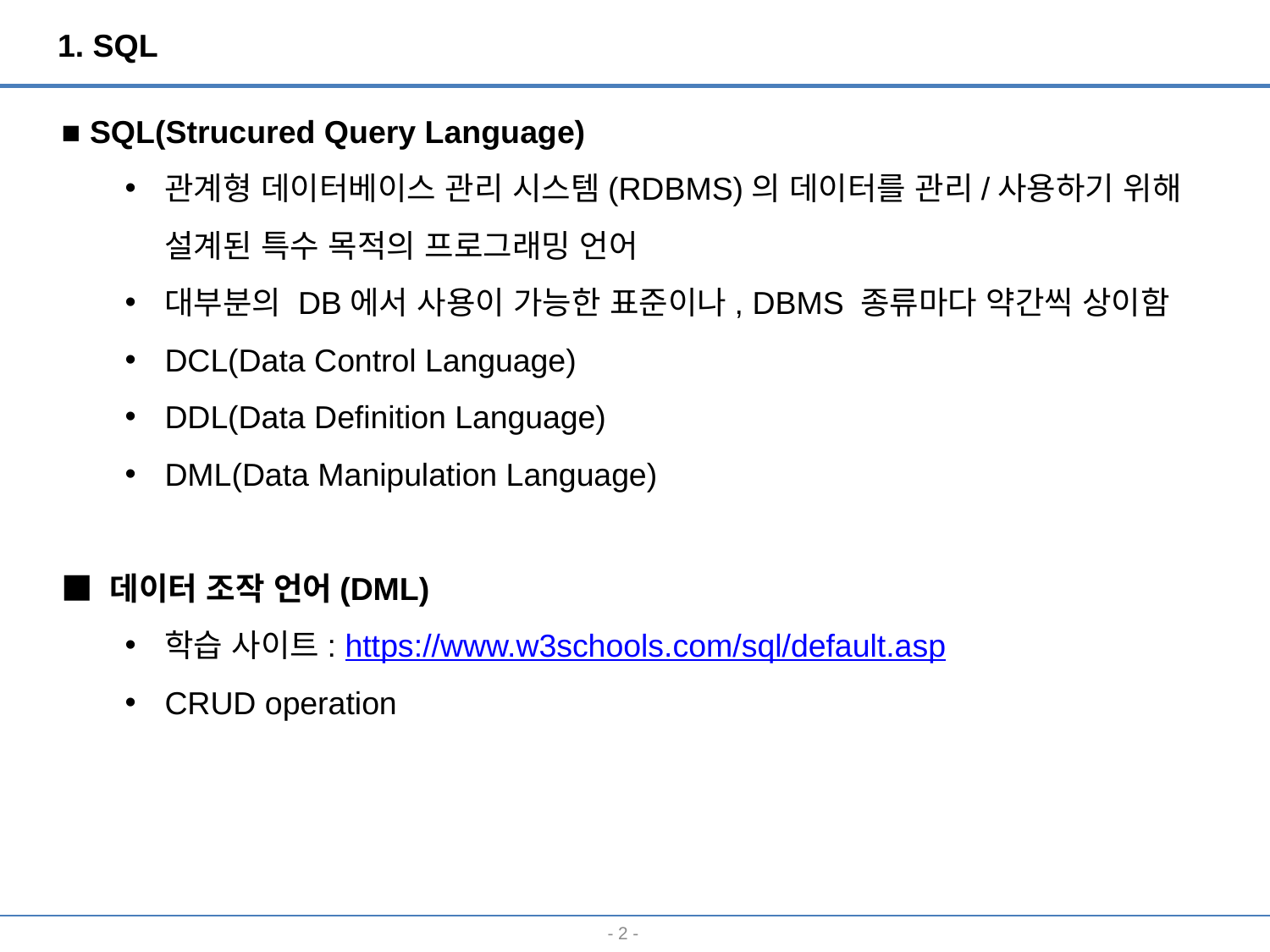

1. SQL
■ SQL(Strucured Query Language)
관계형 데이터베이스 관리 시스템(RDBMS)의 데이터를 관리/사용하기 위해 설계된 특수 목적의 프로그래밍 언어
대부분의 DB에서 사용이 가능한 표준이나, DBMS 종류마다 약간씩 상이함
DCL(Data Control Language)
DDL(Data Definition Language)
DML(Data Manipulation Language)
■ 데이터 조작 언어(DML)
학습 사이트: https://www.w3schools.com/sql/default.asp
CRUD operation
- 2 -